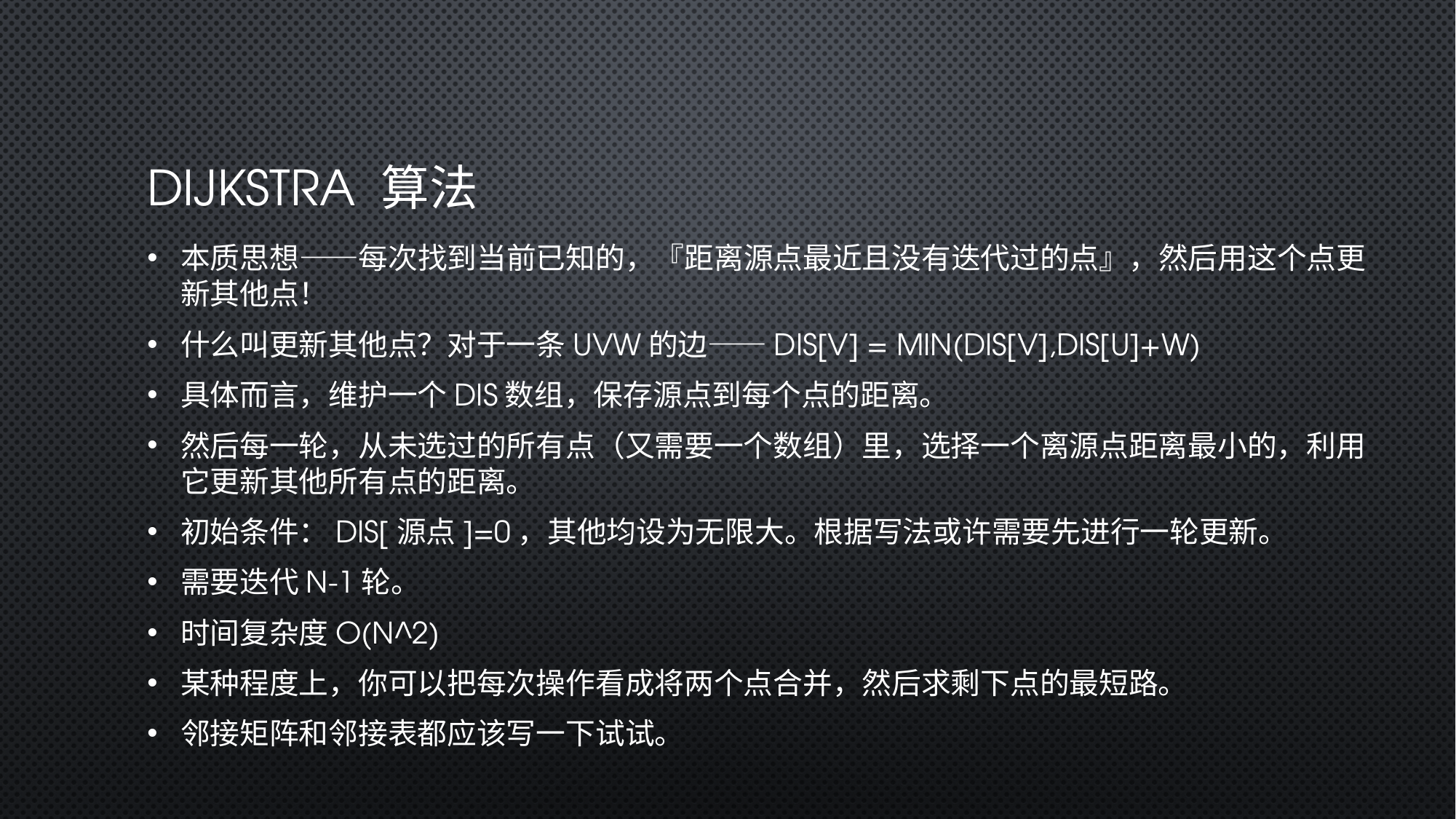

# Dijkstra 算法
本质思想——每次找到当前已知的，『距离源点最近且没有迭代过的点』，然后用这个点更新其他点！
什么叫更新其他点？对于一条uvw的边——dis[v] = min(dis[v],dis[u]+w)
具体而言，维护一个dis数组，保存源点到每个点的距离。
然后每一轮，从未选过的所有点（又需要一个数组）里，选择一个离源点距离最小的，利用它更新其他所有点的距离。
初始条件：dis[源点]=0，其他均设为无限大。根据写法或许需要先进行一轮更新。
需要迭代N-1轮。
时间复杂度O(n^2)
某种程度上，你可以把每次操作看成将两个点合并，然后求剩下点的最短路。
邻接矩阵和邻接表都应该写一下试试。